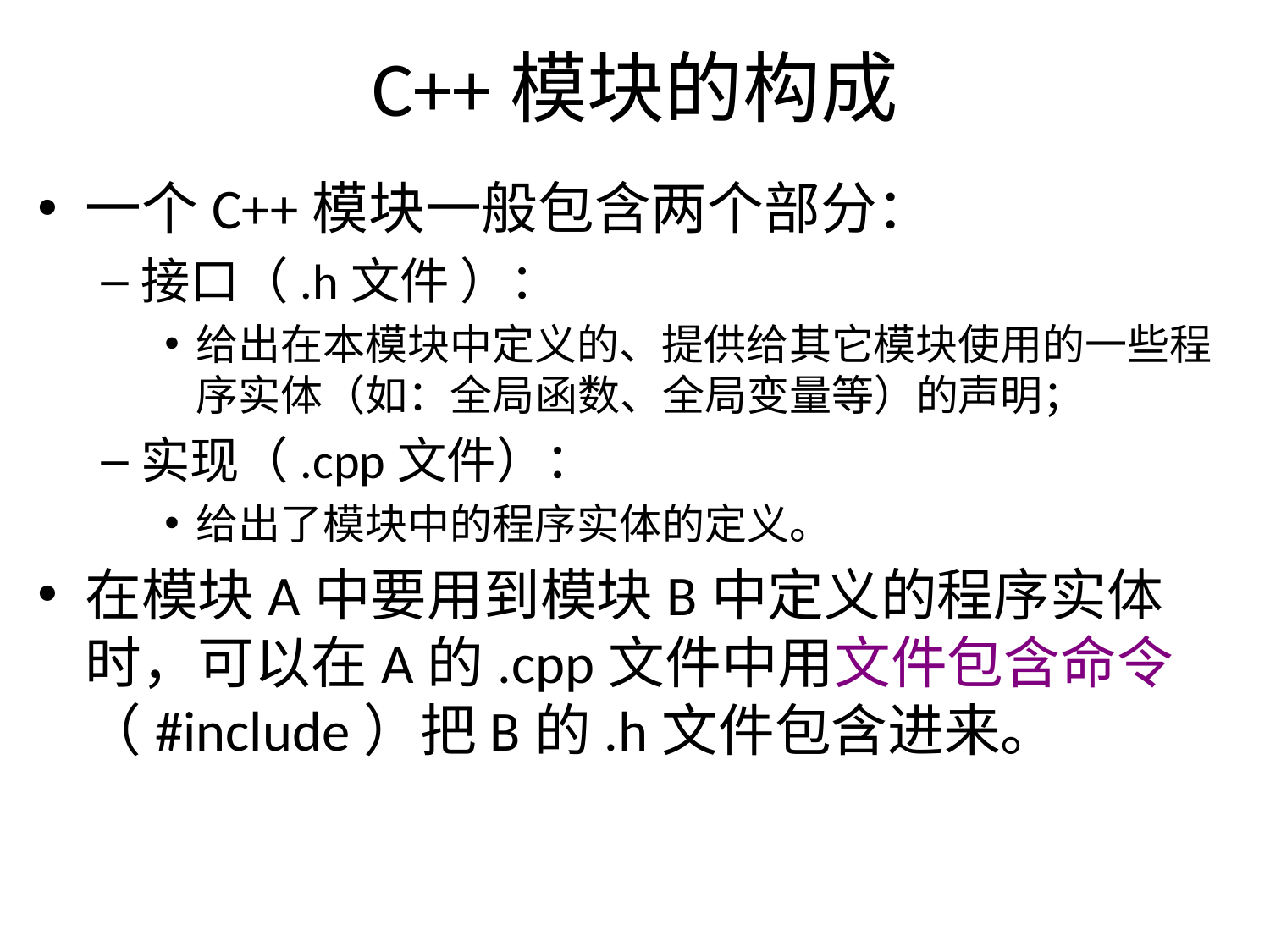

# C++模块的构成
一个C++模块一般包含两个部分：
接口（.h文件 ）：
给出在本模块中定义的、提供给其它模块使用的一些程序实体（如：全局函数、全局变量等）的声明；
实现（.cpp文件）：
给出了模块中的程序实体的定义。
在模块A中要用到模块B中定义的程序实体时，可以在A的.cpp文件中用文件包含命令（#include）把B的.h文件包含进来。